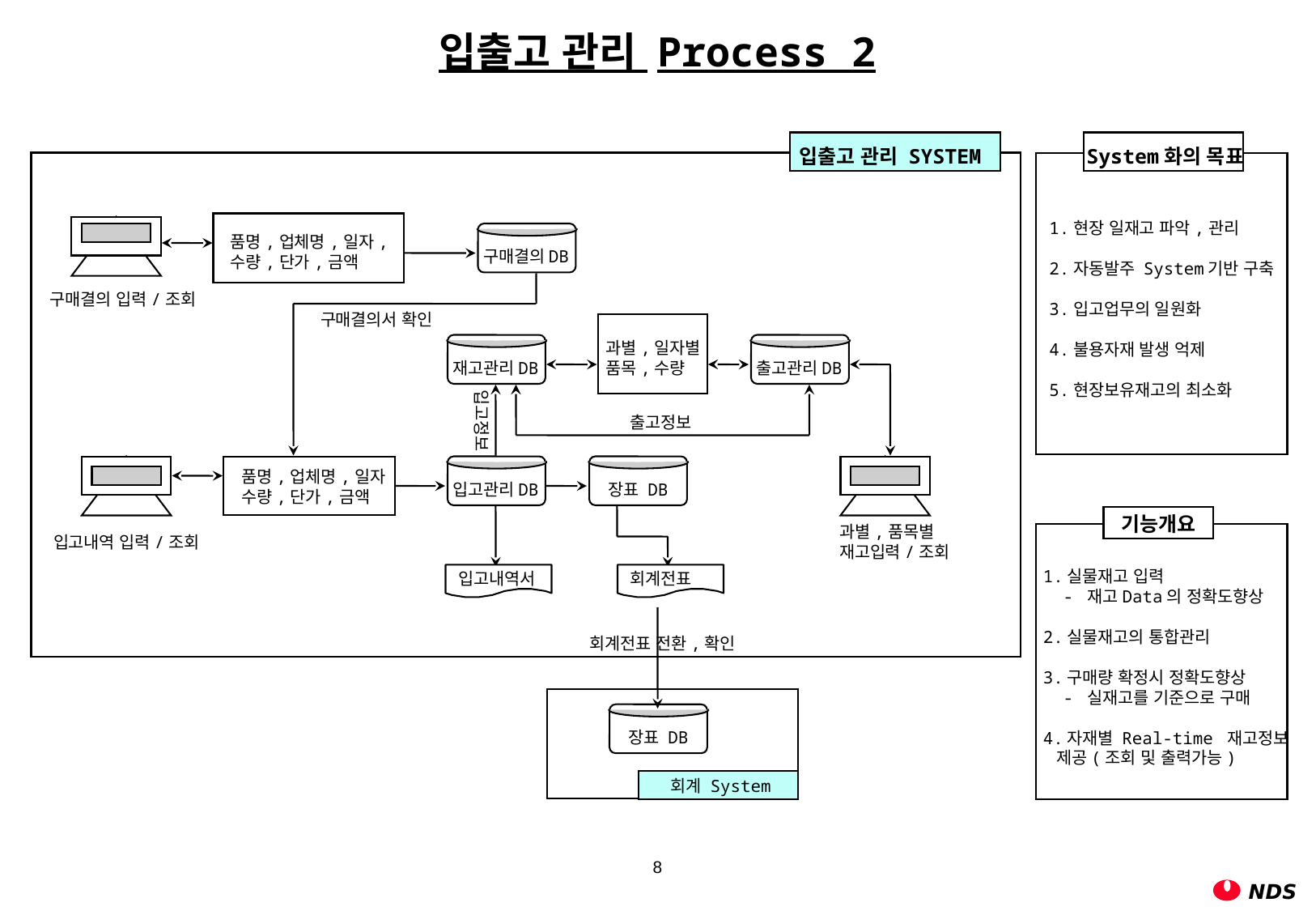

입출고 관리 Process 2

System화의 목표
입출고 관리 SYSTEM

1.현장 일재고 파악,관리

2.자동발주 System기반 구축

3.입고업무의 일원화

4.불용자재 발생 억제

5.현장보유재고의 최소화

구매결의DB
품명,업체명,일자,
수량,단가,금액

구매결의 입력/조회
구매결의서 확인

과별,일자별
품목,수량

재고관리DB

출고관리DB

입고정보

출고정보

입고관리DB

장표 DB

품명,업체명,일자
수량,단가,금액

기능개요

1.실물재고 입력
  - 재고Data의 정확도향상

2.실물재고의 통합관리

3.구매량 확정시 정확도향상
  - 실재고를 기준으로 구매

4.자재별 Real-time 재고정보
  제공(조회 및 출력가능)

과별,품목별
재고입력/조회
입고내역 입력/조회
입고내역서

회계전표

회계전표 전환,확인

장표 DB
회계 System